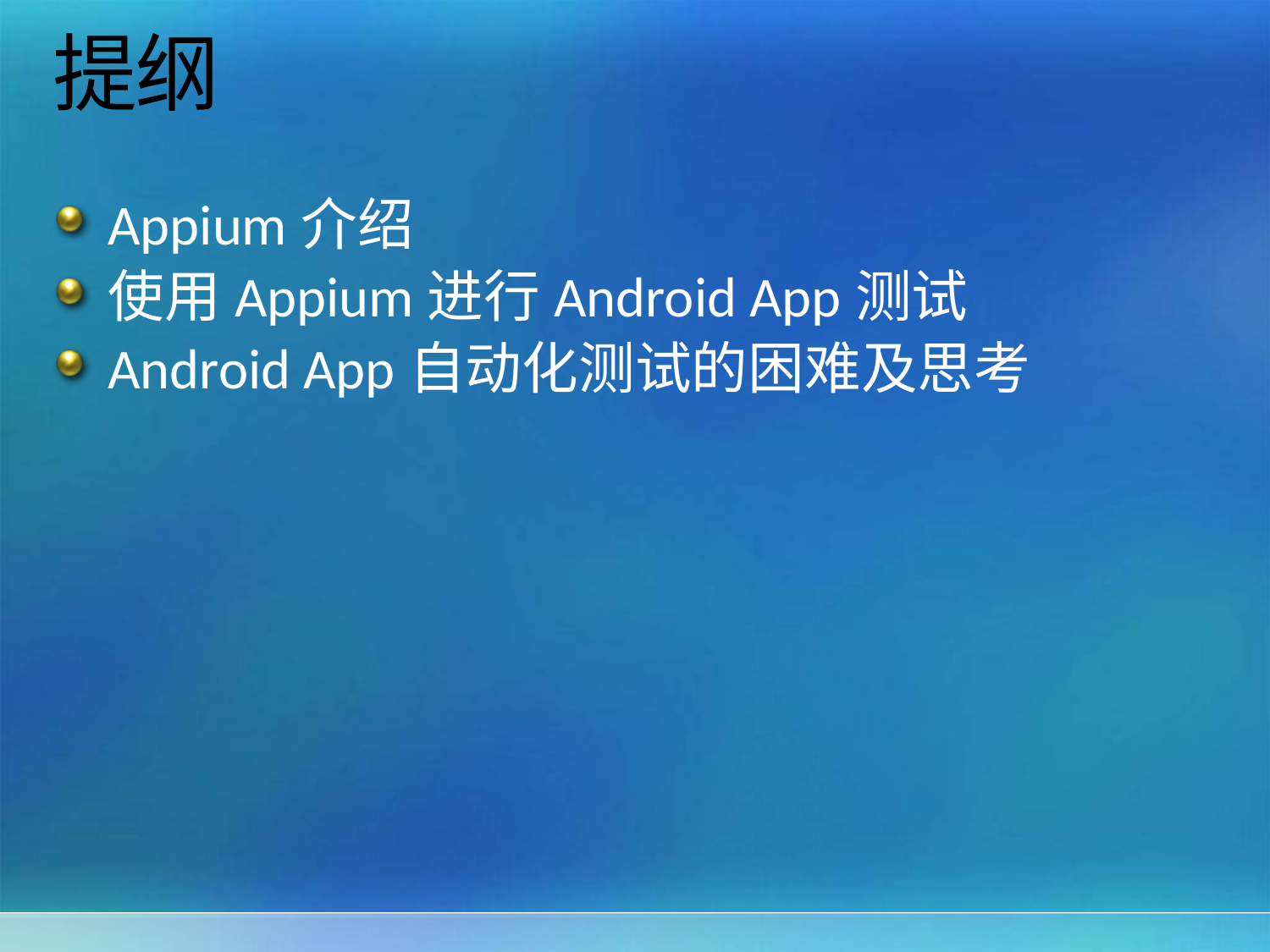

# 提纲
Appium介绍
使用Appium进行Android App测试
Android App自动化测试的困难及思考